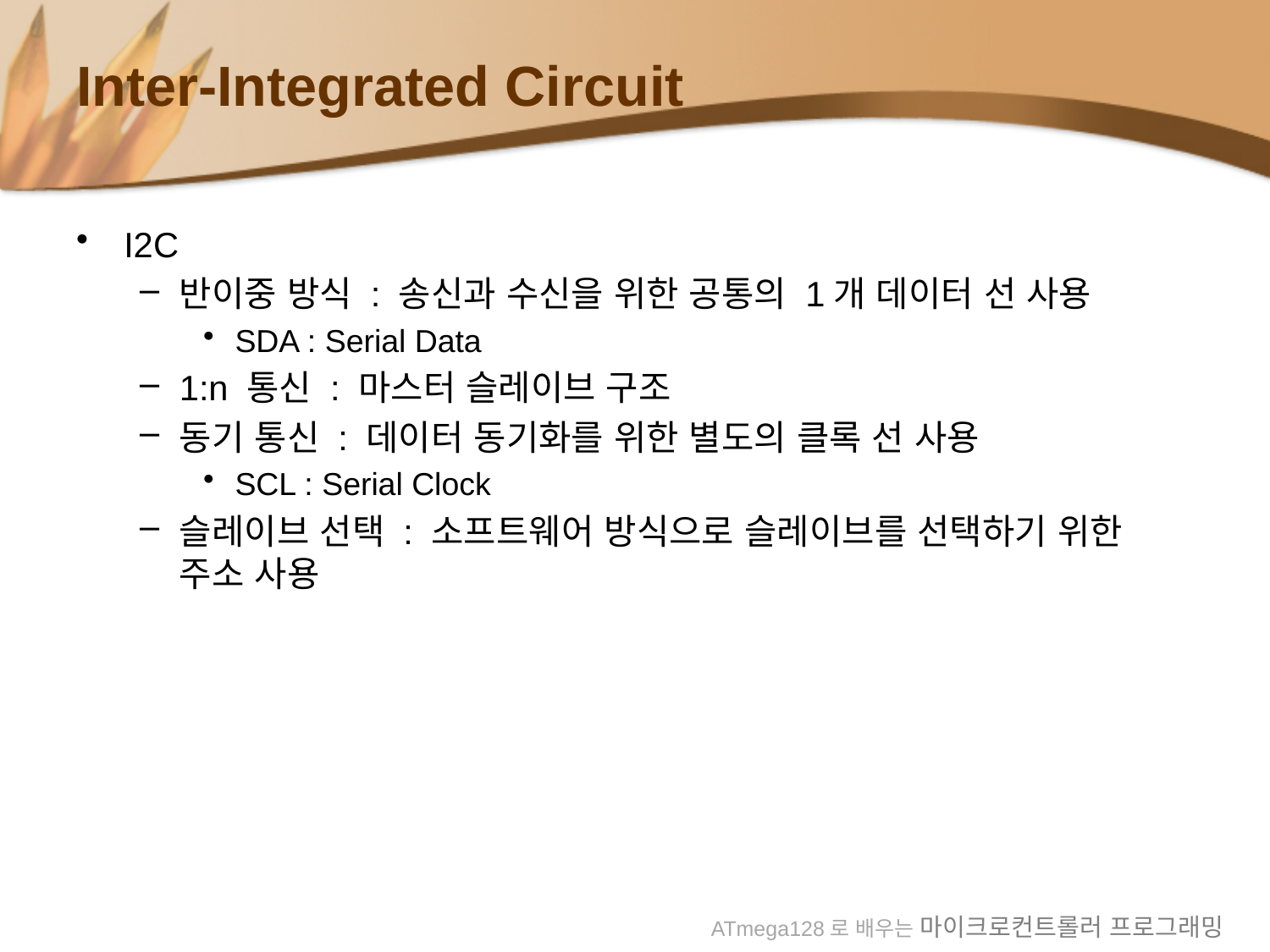

# Inter-Integrated Circuit
I2C
반이중 방식 : 송신과 수신을 위한 공통의 1개 데이터 선 사용
SDA : Serial Data
1:n 통신 : 마스터 슬레이브 구조
동기 통신 : 데이터 동기화를 위한 별도의 클록 선 사용
SCL : Serial Clock
슬레이브 선택 : 소프트웨어 방식으로 슬레이브를 선택하기 위한 주소 사용